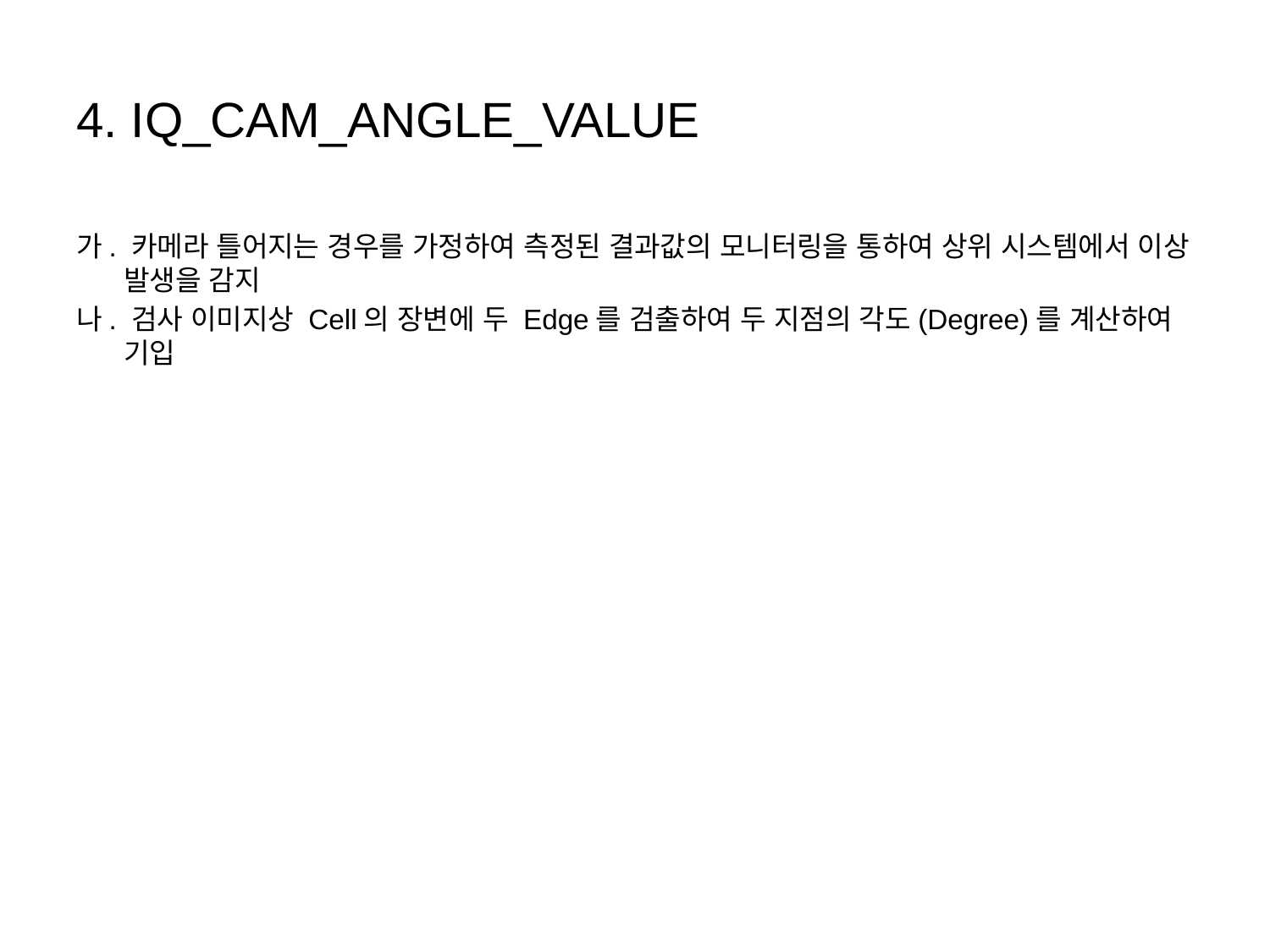

# 4. IQ_CAM_ANGLE_VALUE
가. 카메라 틀어지는 경우를 가정하여 측정된 결과값의 모니터링을 통하여 상위 시스템에서 이상 발생을 감지
나. 검사 이미지상 Cell의 장변에 두 Edge를 검출하여 두 지점의 각도(Degree)를 계산하여 기입